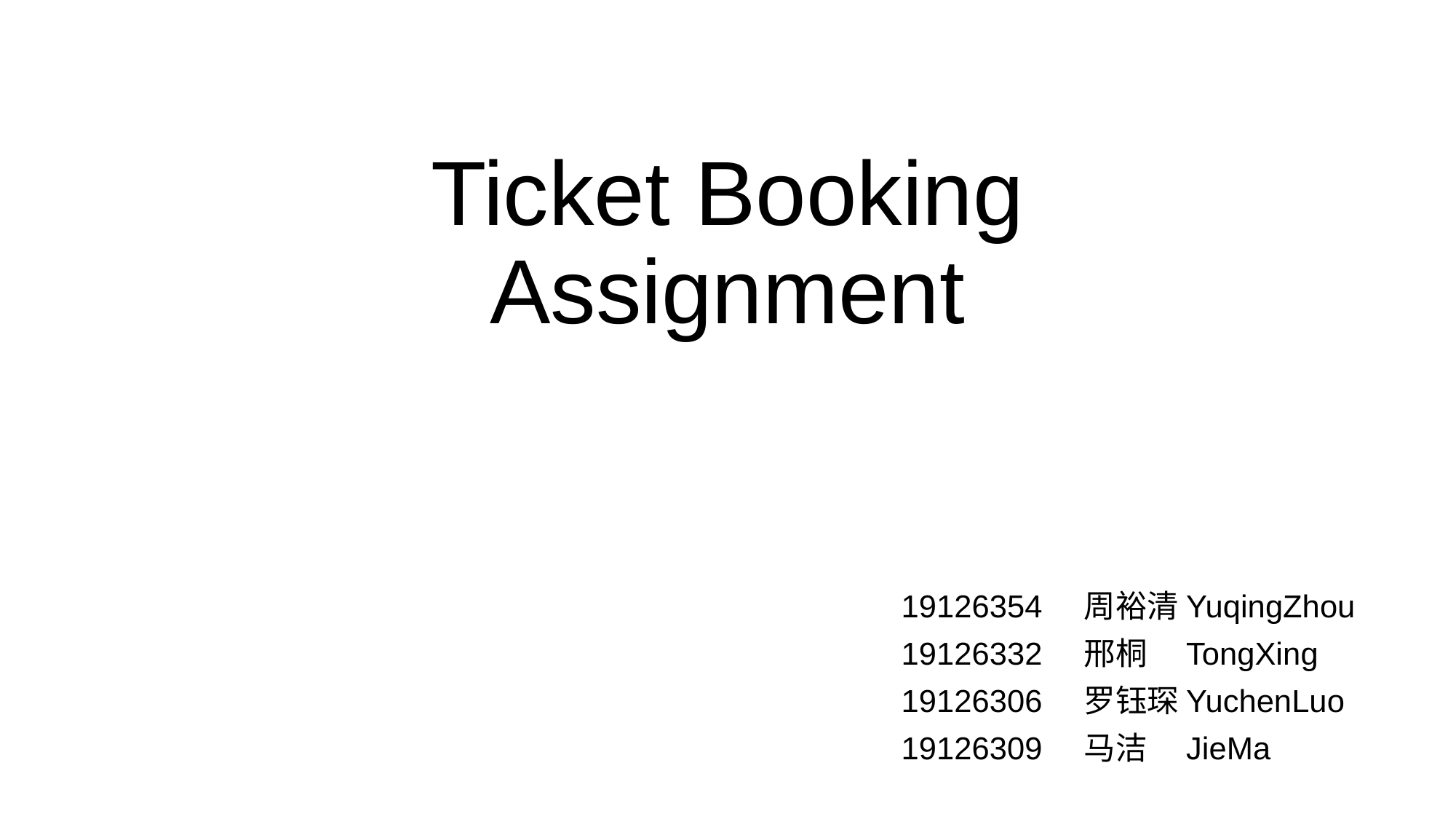

# Ticket Booking Assignment
19126354    周裕清	YuqingZhou
19126332    邢桐	TongXing
19126306    罗钰琛	YuchenLuo
19126309    马洁	JieMa